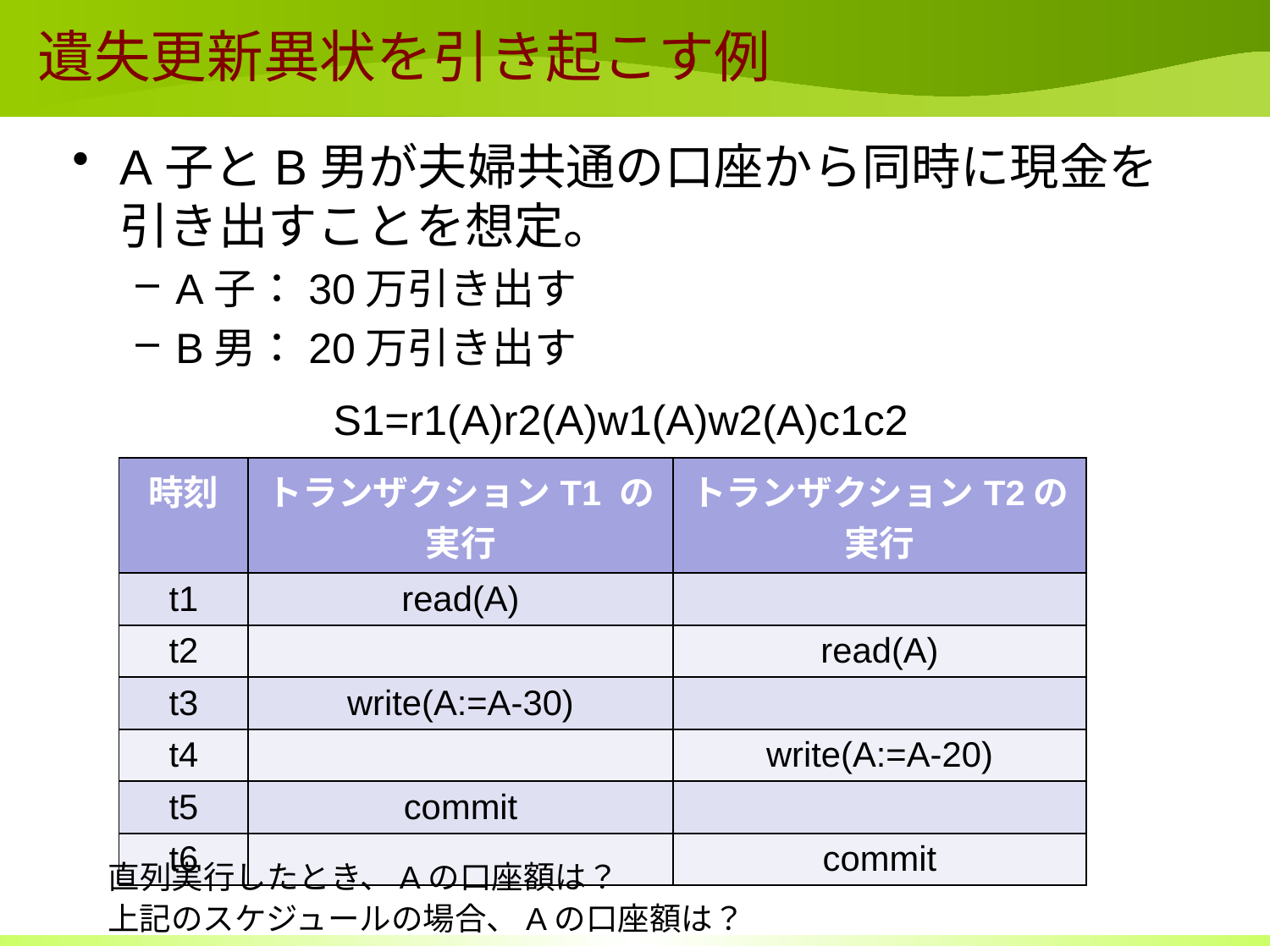

# 遺失更新異状を引き起こす例
A子とB男が夫婦共通の口座から同時に現金を引き出すことを想定。
A子：30万引き出す
B男：20万引き出す

S1=r1(A)r2(A)w1(A)w2(A)c1c2
| 時刻 | トランザクションT1 の実行 | トランザクションT2の実行 |
| --- | --- | --- |
| t1 | read(A) |  |
| t2 |  | read(A) |
| t3 | write(A:=A-30) |  |
| t4 |  | write(A:=A-20) |
| t5 | commit |  |
| t6 |  | commit |
直列実行したとき、Aの口座額は？
上記のスケジュールの場合、Aの口座額は？